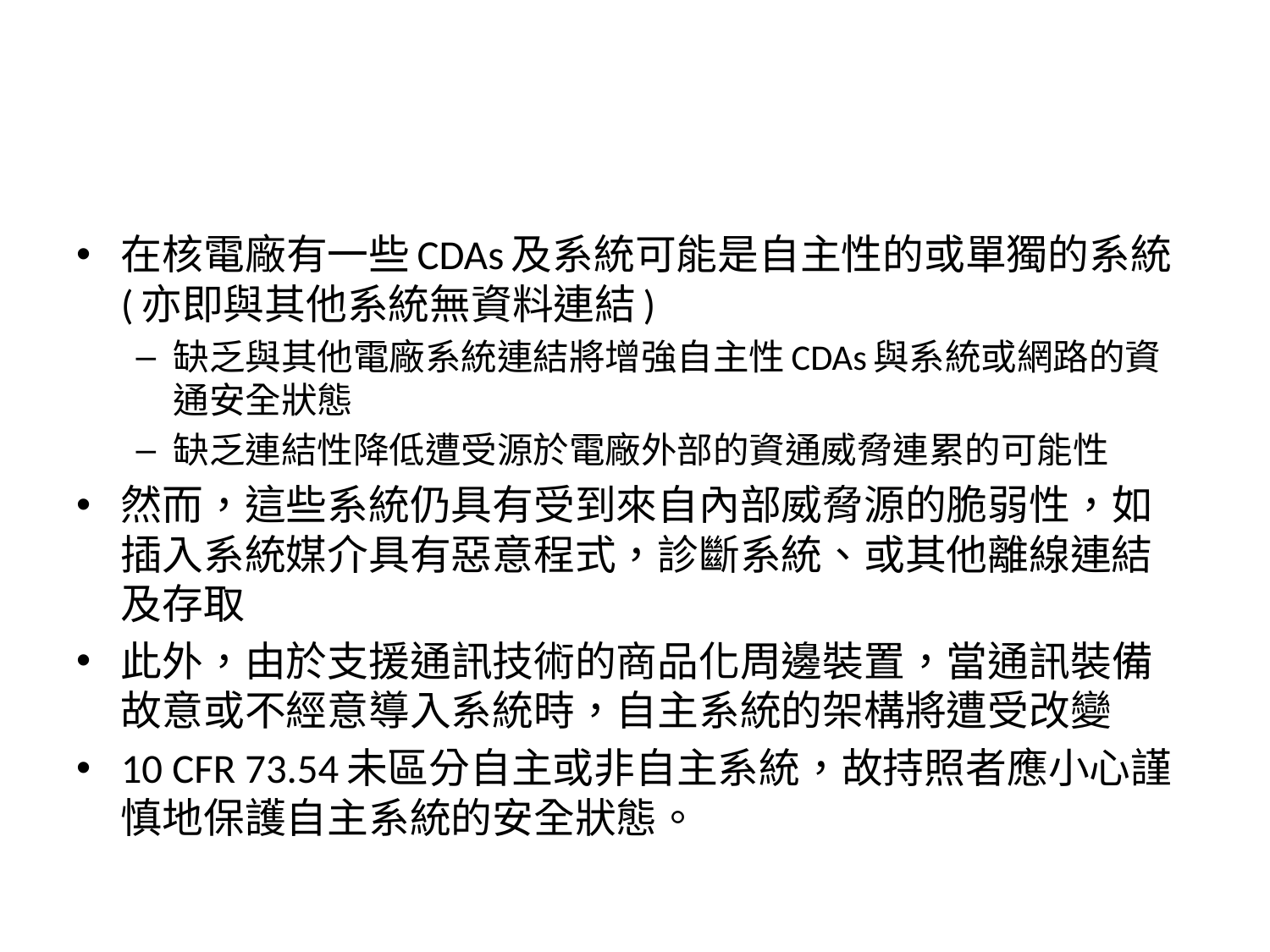

#
在核電廠有一些CDAs及系統可能是自主性的或單獨的系統(亦即與其他系統無資料連結)
缺乏與其他電廠系統連結將增強自主性CDAs與系統或網路的資通安全狀態
缺乏連結性降低遭受源於電廠外部的資通威脅連累的可能性
然而，這些系統仍具有受到來自內部威脅源的脆弱性，如插入系統媒介具有惡意程式，診斷系統、或其他離線連結及存取
此外，由於支援通訊技術的商品化周邊裝置，當通訊裝備故意或不經意導入系統時，自主系統的架構將遭受改變
10 CFR 73.54未區分自主或非自主系統，故持照者應小心謹慎地保護自主系統的安全狀態。